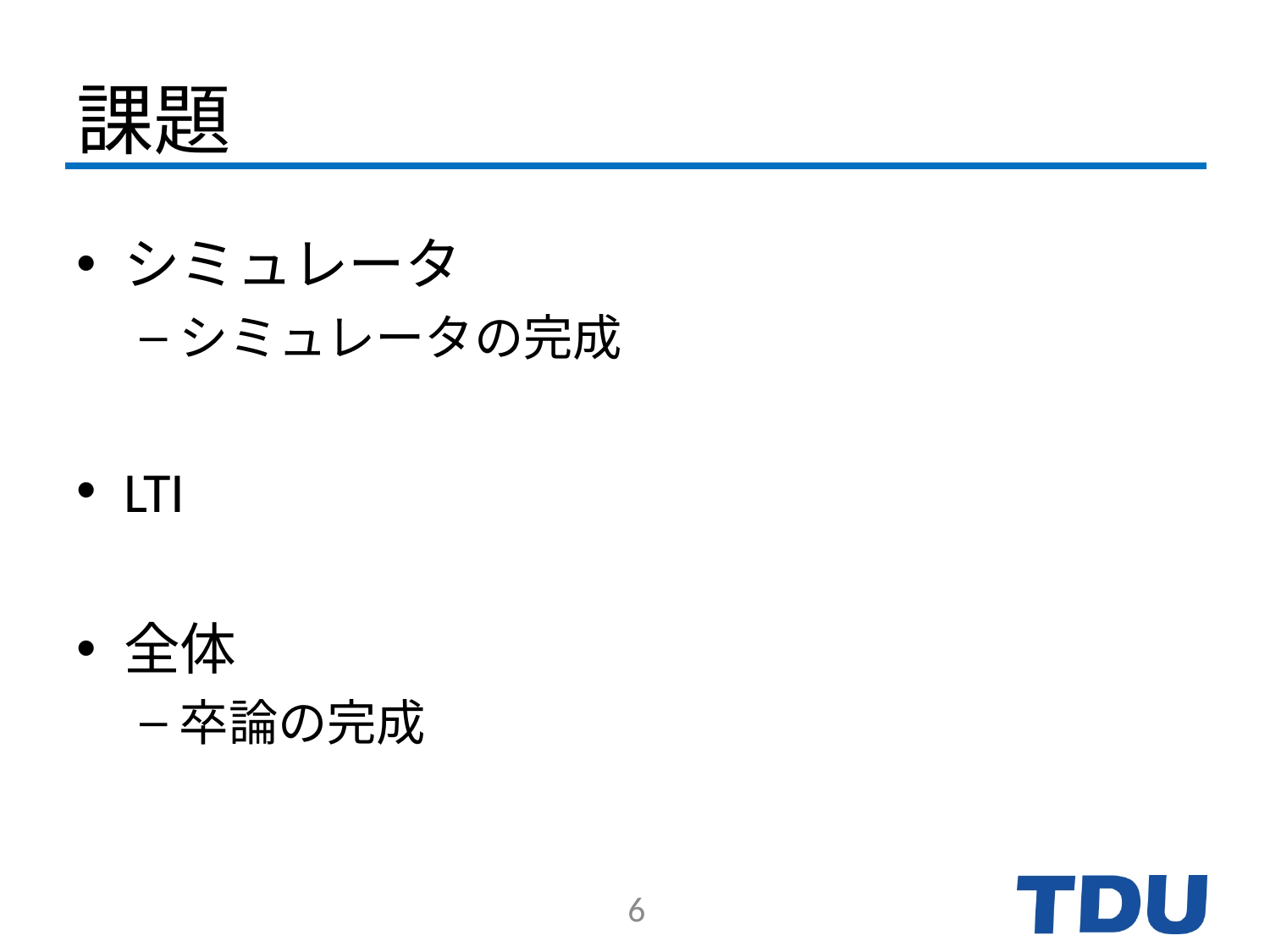

# 課題
シミュレータ
シミュレータの完成

LTI

全体
卒論の完成
6